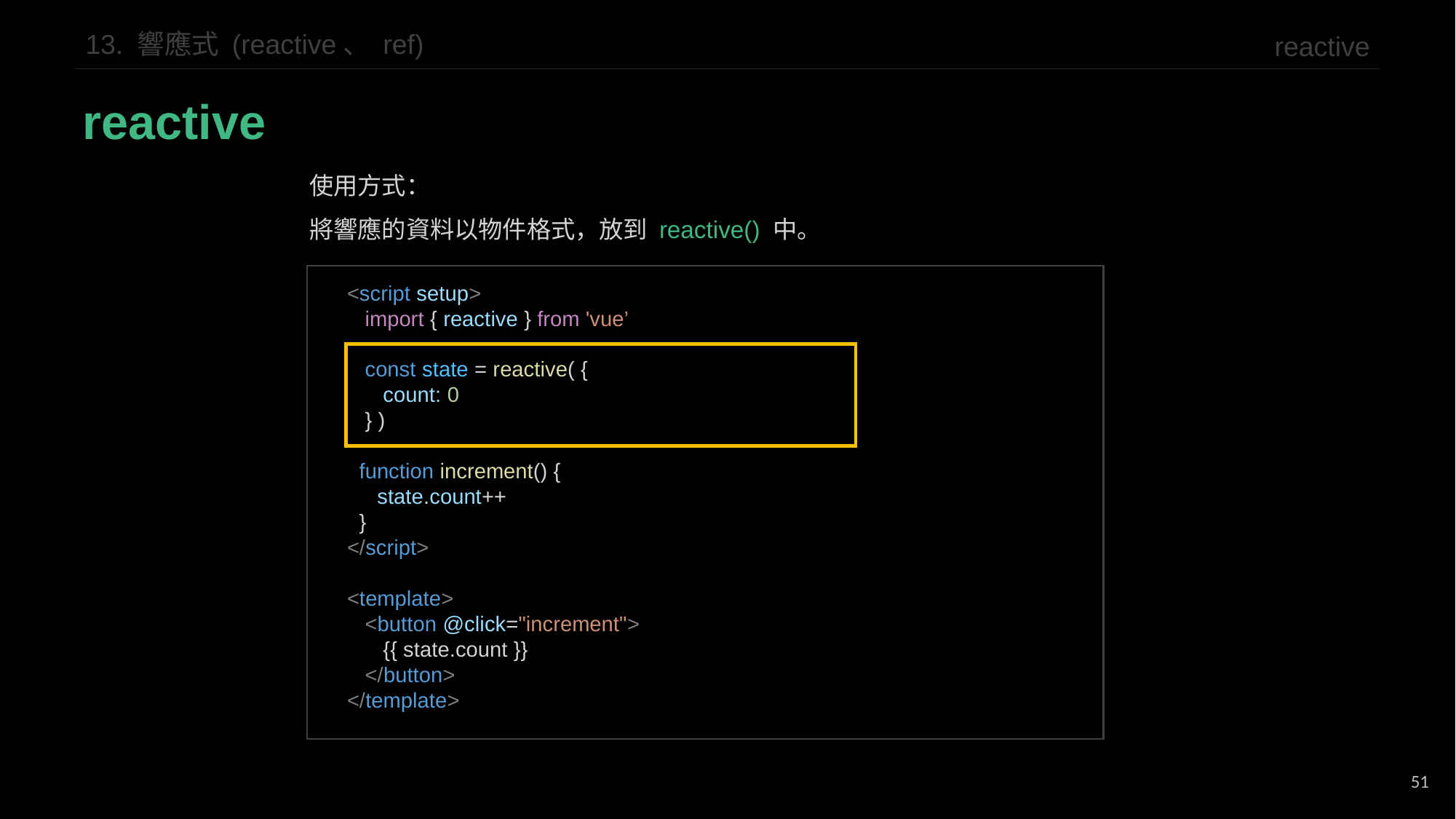

reactive
13. 響應式 (reactive、 ref)
reactive
使用方式：
將響應的資料以物件格式，放到 reactive() 中。

<script setup>
   import { reactive } from 'vue’
   const state = reactive( {
      count: 0
   } )
  function increment() {
     state.count++
  }
</script>
<template>
   <button @click="increment">
      {{ state.count }}
   </button>
</template>

51